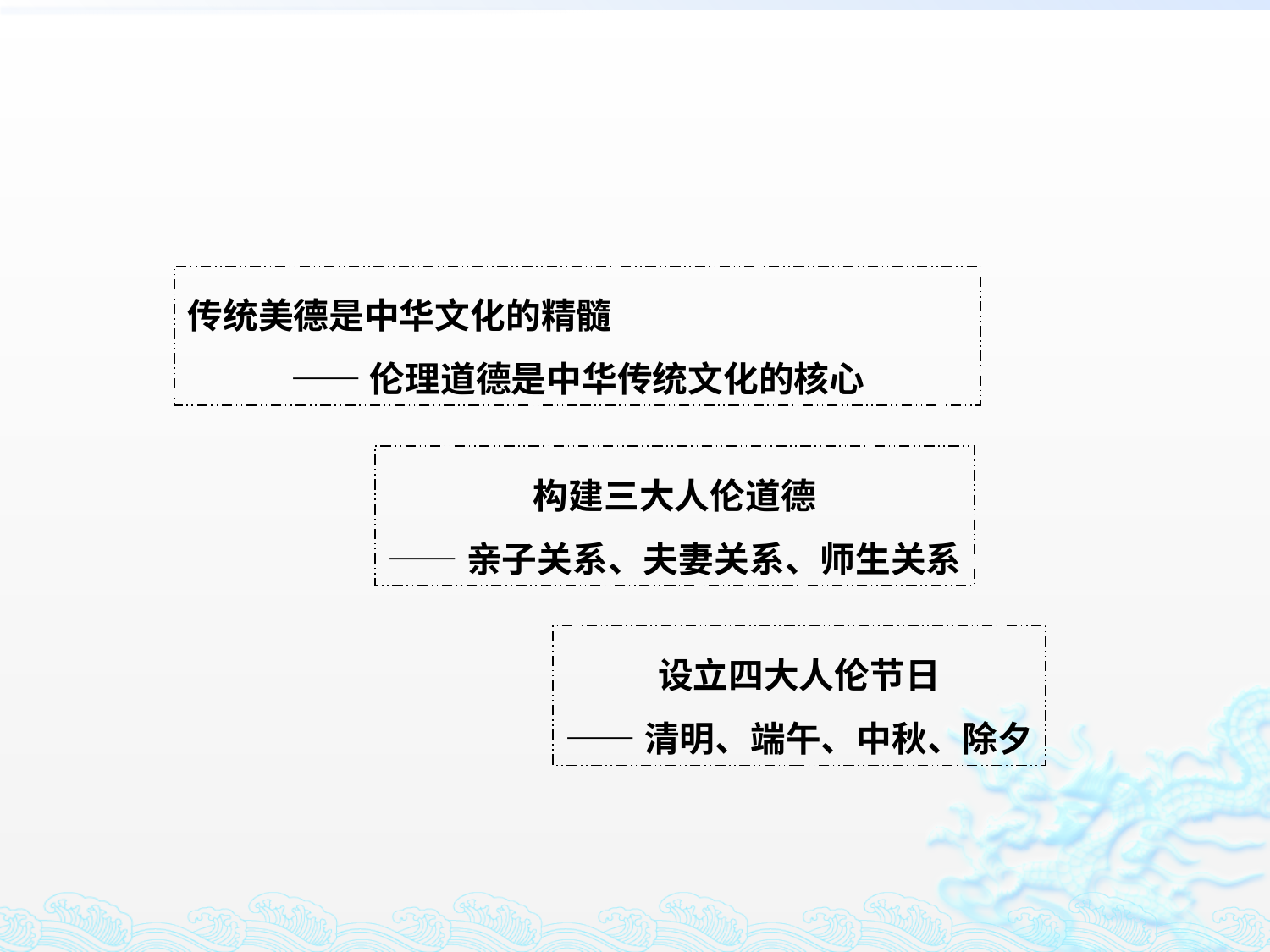

传统美德是中华文化的精髓
——伦理道德是中华传统文化的核心
构建三大人伦道德
——亲子关系、夫妻关系、师生关系
设立四大人伦节日
——清明、端午、中秋、除夕